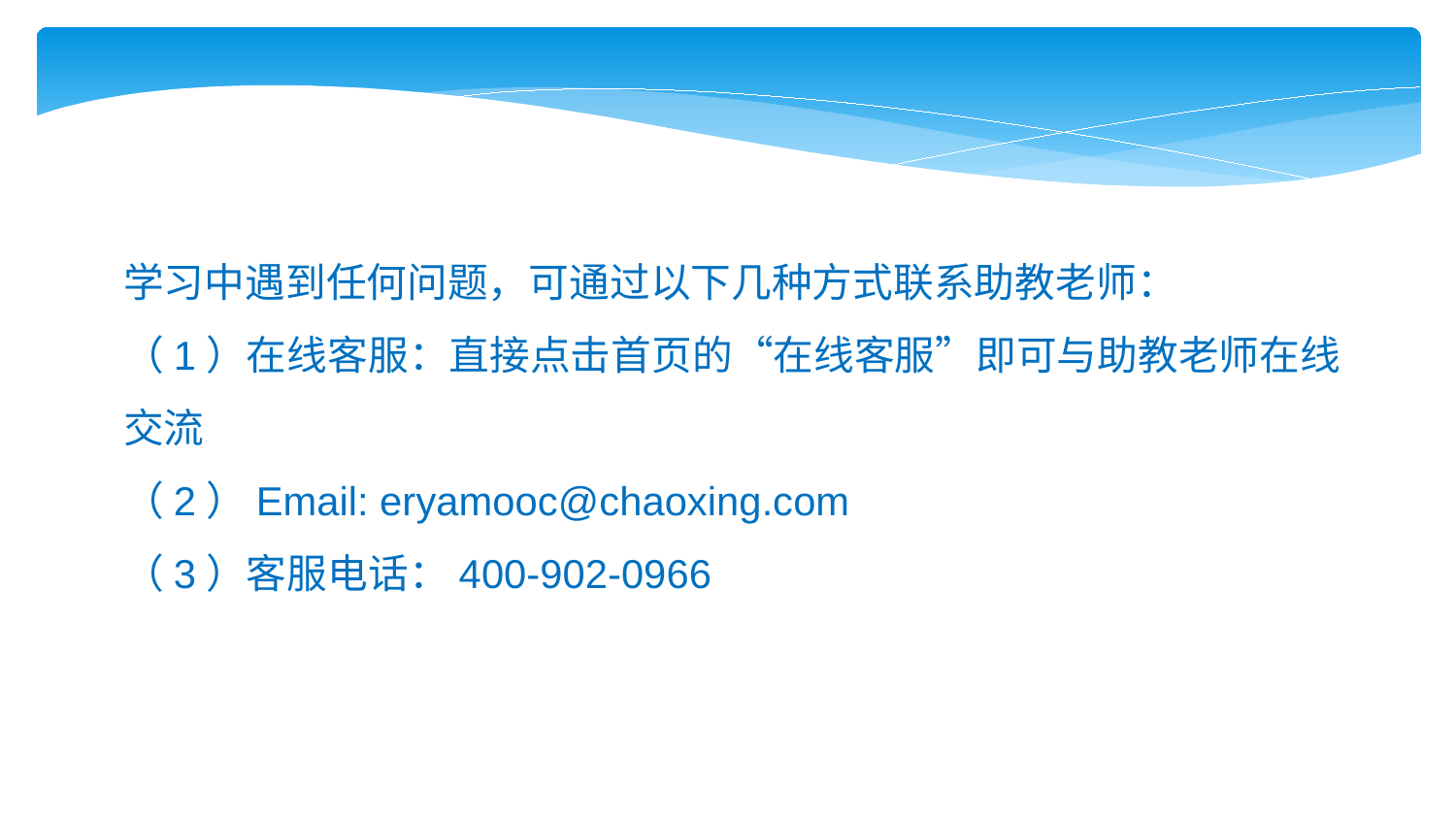

学习中遇到任何问题，可通过以下几种方式联系助教老师：
（1）在线客服：直接点击首页的“在线客服”即可与助教老师在线交流
（2）Email: eryamooc@chaoxing.com
（3）客服电话：400-902-0966